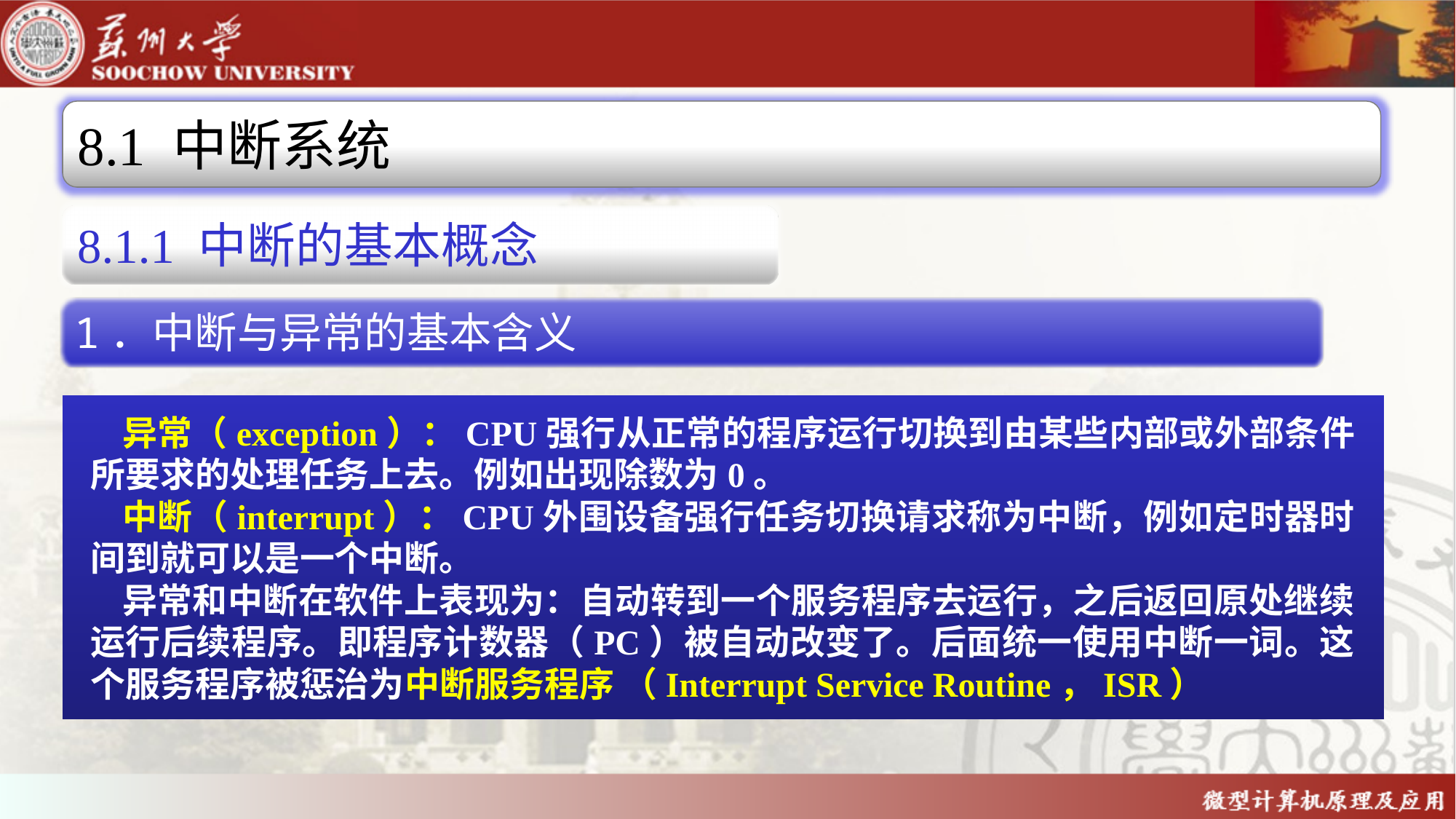

8.1 中断系统
8.1.1 中断的基本概念

1．中断与异常的基本含义
异常（exception）：CPU强行从正常的程序运行切换到由某些内部或外部条件所要求的处理任务上去。例如出现除数为0。
中断（interrupt）：CPU外围设备强行任务切换请求称为中断，例如定时器时间到就可以是一个中断。
异常和中断在软件上表现为：自动转到一个服务程序去运行，之后返回原处继续运行后续程序。即程序计数器（PC）被自动改变了。后面统一使用中断一词。这个服务程序被惩治为中断服务程序 （Interrupt Service Routine，ISR）